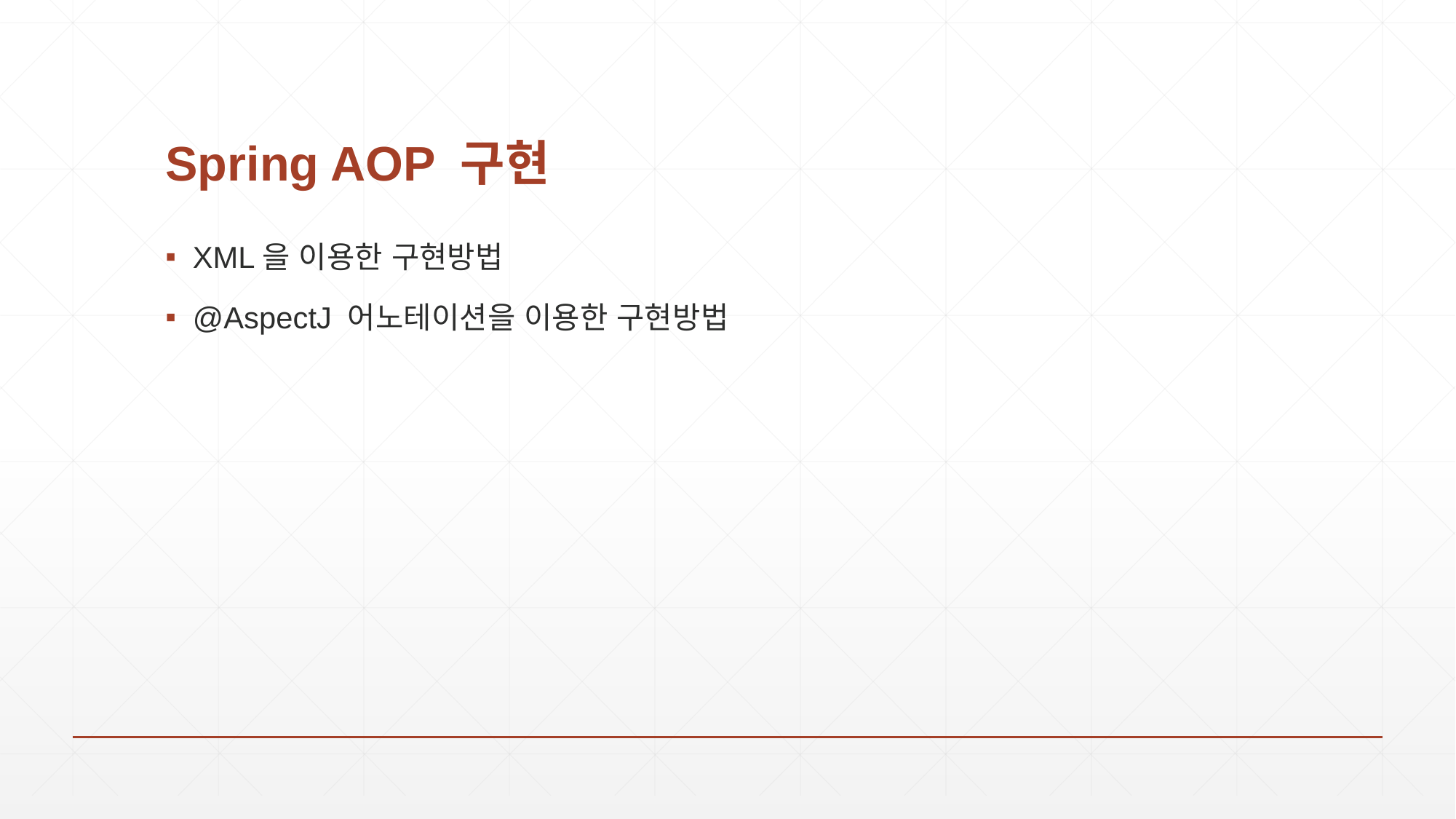

# Spring AOP 구현
XML을 이용한 구현방법
@AspectJ 어노테이션을 이용한 구현방법